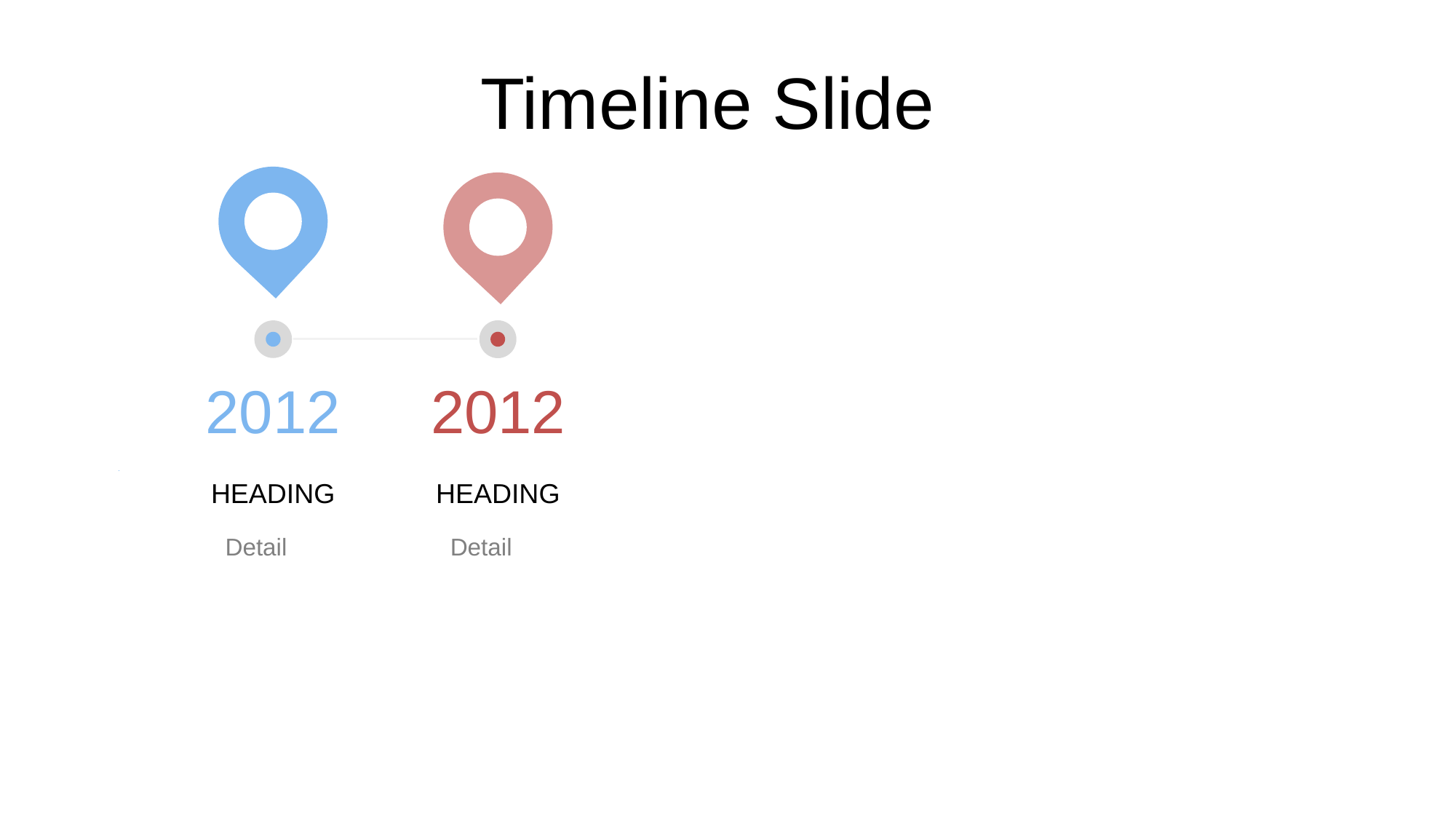

小球外边缘有阴影
动画：
球：zoom 0.25s
指示图标：zoom 0.25s
年份：zoom 0.25s

文本：Fly in from bottom 0.25s

线 wipe from left 0.25s
Timeline Slide

2012
2012
HEADING
Detail
HEADING
Detail